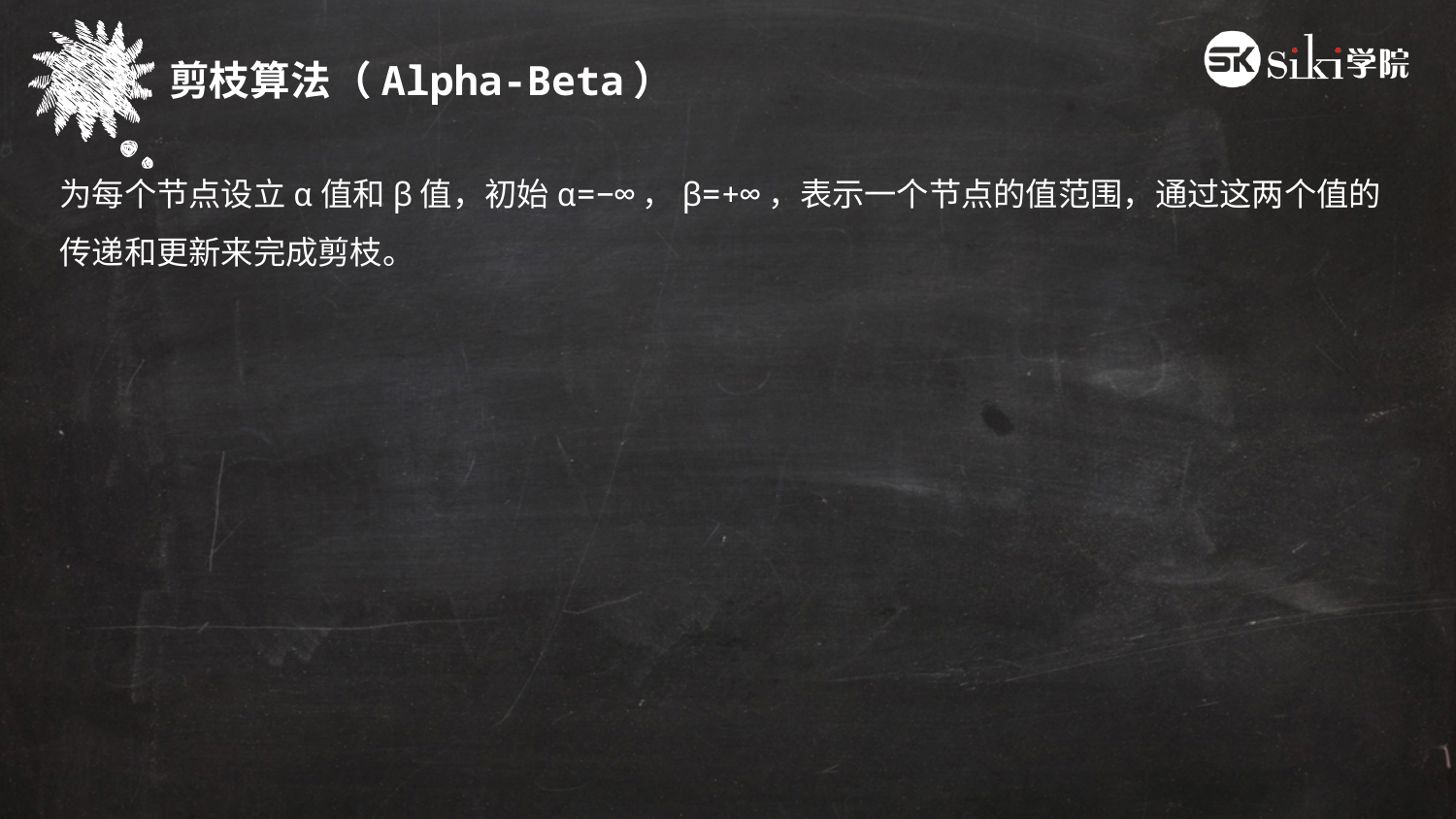

剪枝算法（Alpha-Beta）

为每个节点设立α值和β值，初始α=−∞，β=+∞，表示一个节点的值范围，通过这两个值的传递和更新来完成剪枝。